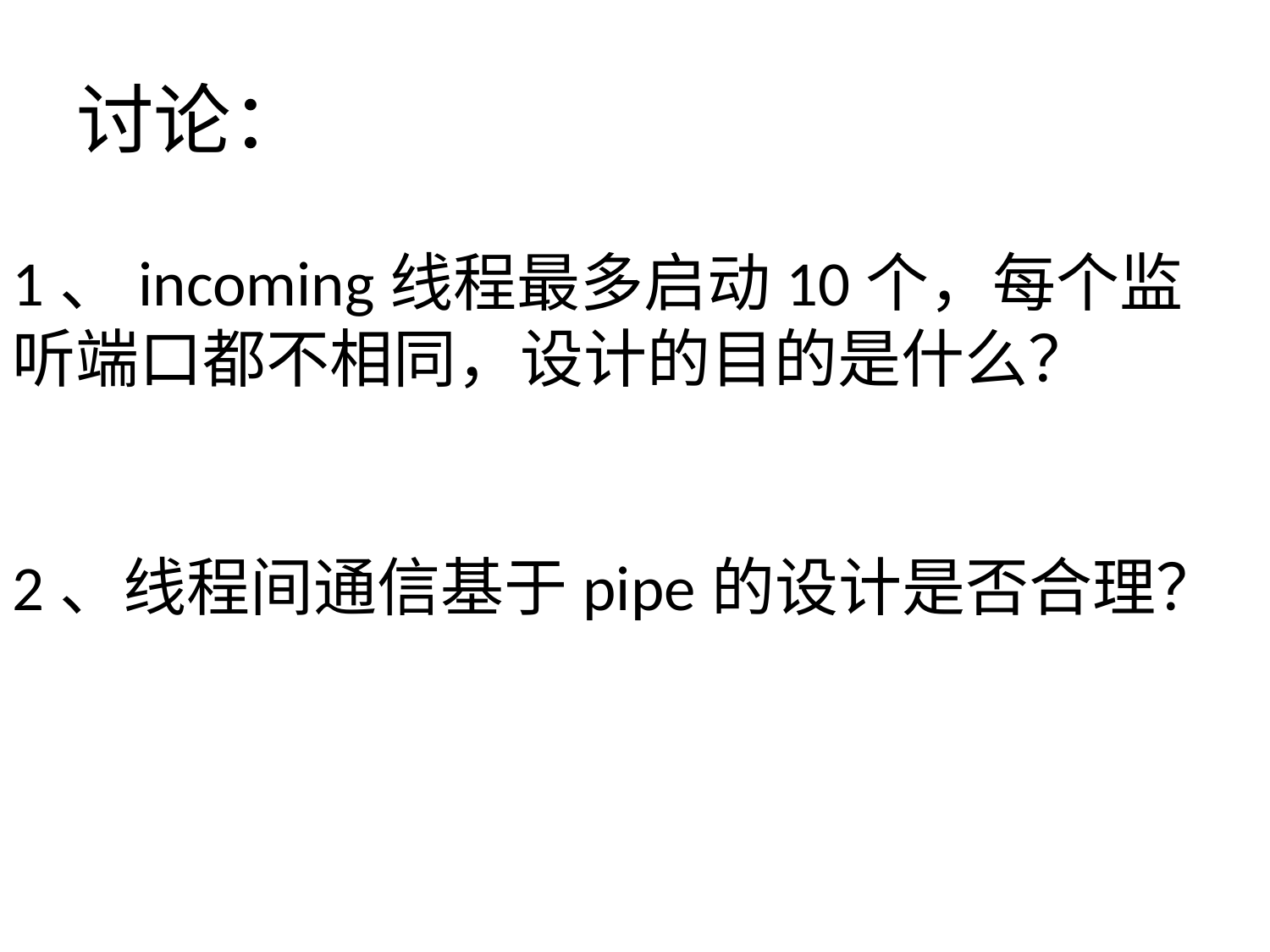

# 讨论：
1、incoming线程最多启动10个，每个监听端口都不相同，设计的目的是什么？

2、线程间通信基于pipe的设计是否合理？